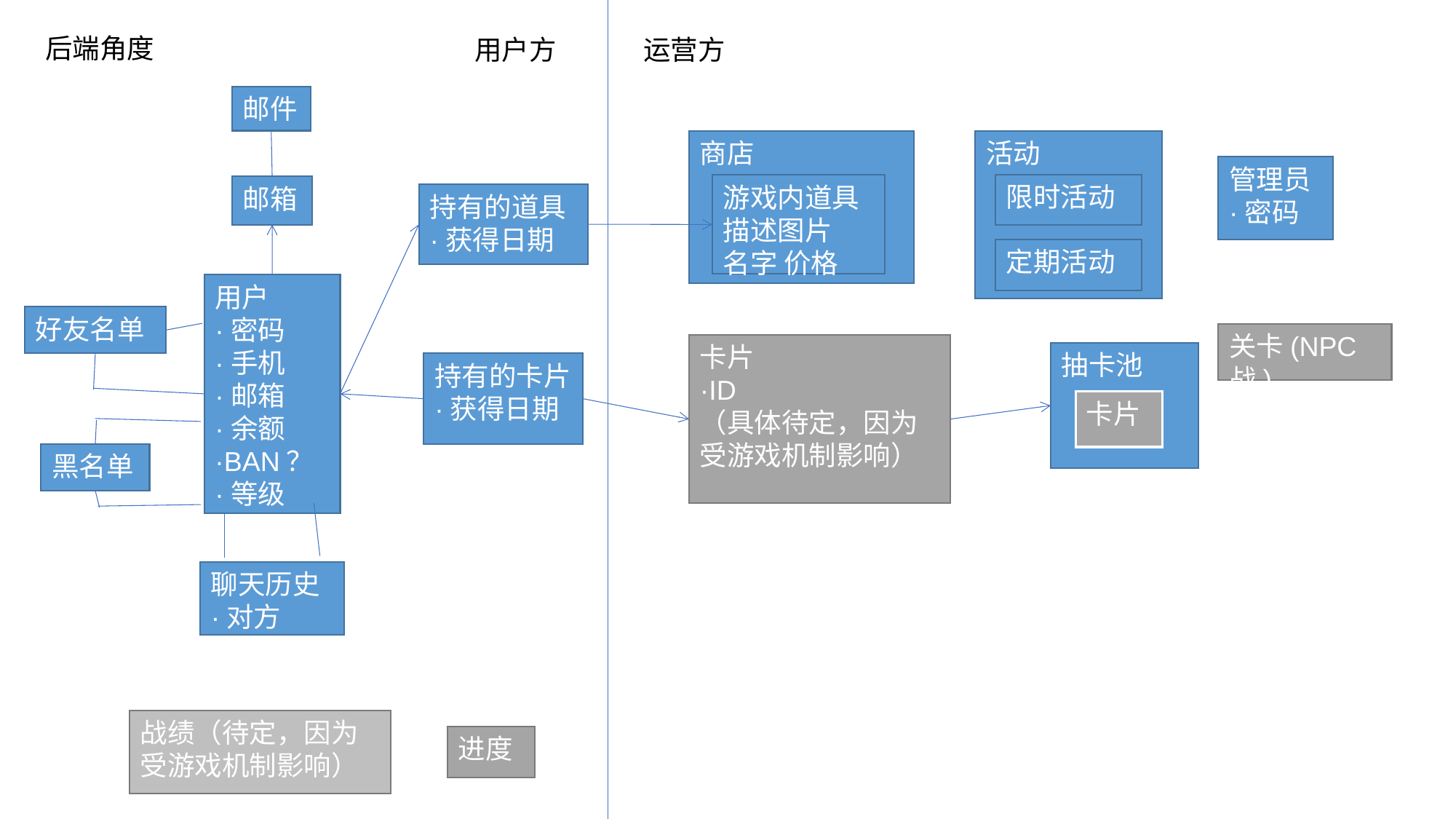

后端角度
用户方
运营方
邮件
商店
活动
管理员
·密码

限时活动
游戏内道具
描述图片
名字 价格

邮箱
持有的道具
·获得日期
定期活动
用户
·密码
·手机
·邮箱
·余额
·BAN？
·等级
好友名单
关卡(NPC战)
卡片
·ID
（具体待定，因为受游戏机制影响）

抽卡池
持有的卡片
·获得日期
卡片
黑名单
聊天历史
·对方
战绩（待定，因为受游戏机制影响）
进度